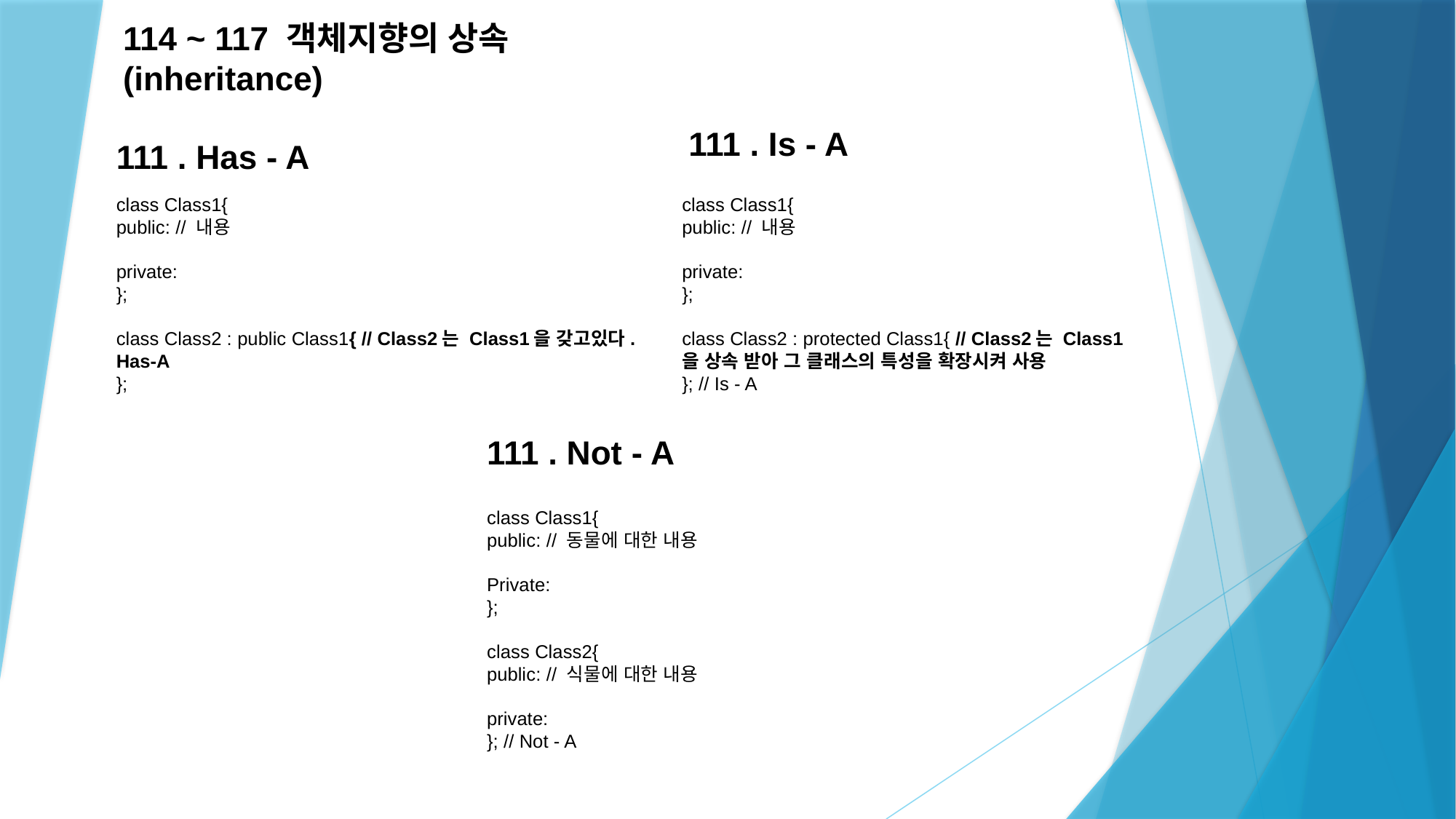

114 ~ 117 객체지향의 상속 (inheritance)
111 . Is - A
111 . Has - A
class Class1{
public: // 내용

private:
};

class Class2 : public Class1{ // Class2는 Class1을 갖고있다. Has-A
};
class Class1{
public: // 내용

private:
};

class Class2 : protected Class1{ // Class2는 Class1을 상속 받아 그 클래스의 특성을 확장시켜 사용
}; // Is - A
111 . Not - A
class Class1{
public: // 동물에 대한 내용

Private:
};

class Class2{
public: // 식물에 대한 내용

private:
}; // Not - A